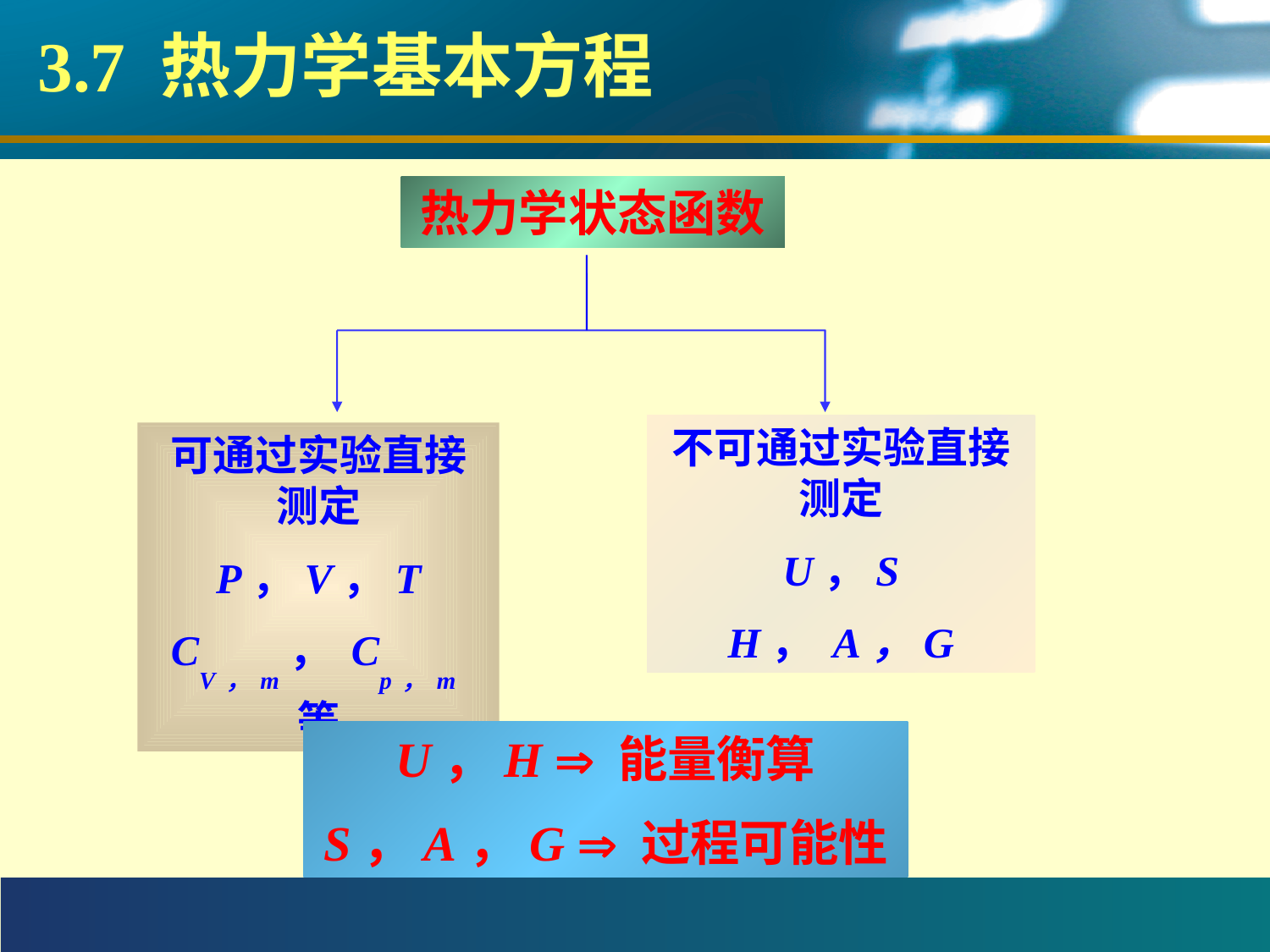

# 3.7 热力学基本方程
热力学状态函数

不可通过实验直接测定
U，S
H， A，G
可通过实验直接测定
P，V，T
CV，m， Cp，m等
U，H ⇒ 能量衡算
S，A，G ⇒ 过程可能性